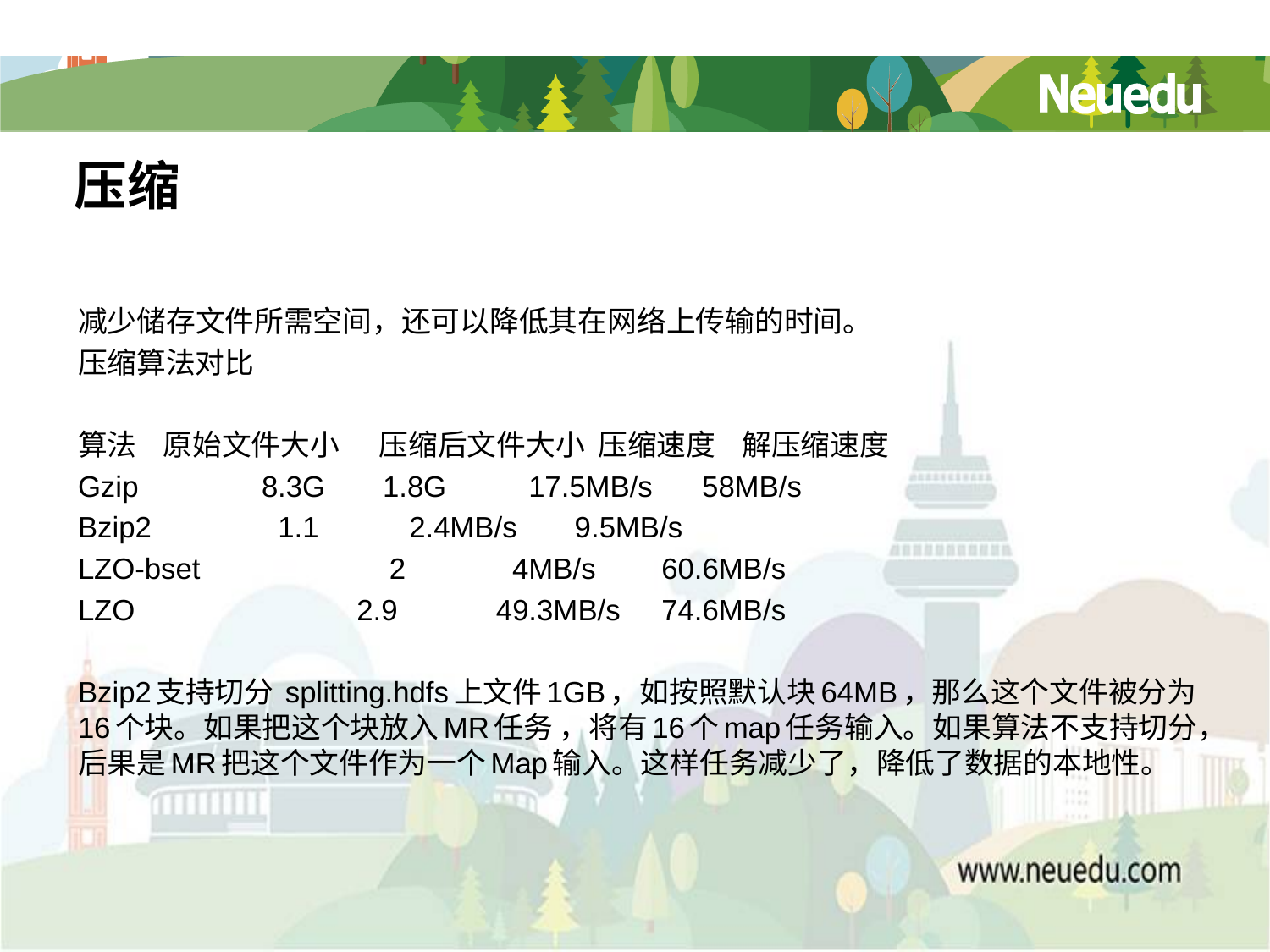

# 压缩
减少储存文件所需空间，还可以降低其在网络上传输的时间。
压缩算法对比

算法    原始文件大小      压缩后文件大小  压缩速度    解压缩速度
Gzip               8.3G       1.8G          17.5MB/s      58MB/s
Bzip2			              1.1           2.4MB/s       9.5MB/s
LZO-bset                       2             4MB/s        60.6MB/s
LZO                           2.9            49.3MB/s     74.6MB/s

Bzip2支持切分 splitting.hdfs上文件1GB，如按照默认块64MB，那么这个文件被分为16个块。如果把这个块放入MR任务 ，将有16个map任务输入。如果算法不支持切分，后果是MR把这个文件作为一个Map输入。这样任务减少了，降低了数据的本地性。